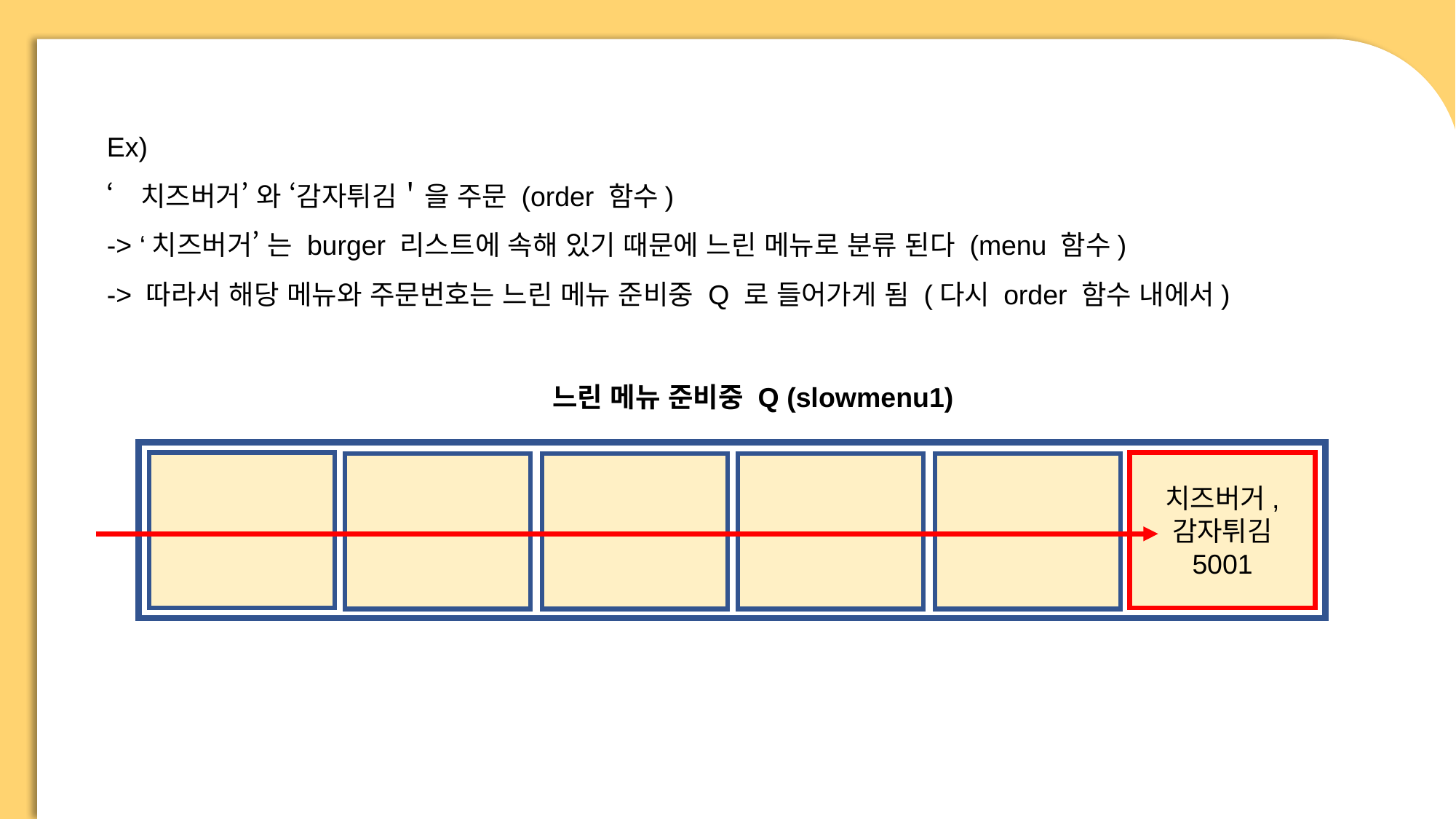

Ex)
‘치즈버거’ 와 ‘감자튀김＇을 주문 (order 함수)
-> ‘치즈버거’ 는 burger 리스트에 속해 있기 때문에 느린 메뉴로 분류 된다 (menu 함수)
-> 따라서 해당 메뉴와 주문번호는 느린 메뉴 준비중 Q 로 들어가게 됨 (다시 order 함수 내에서)
느린 메뉴 준비중 Q (slowmenu1)

치즈버거,
감자튀김
5001